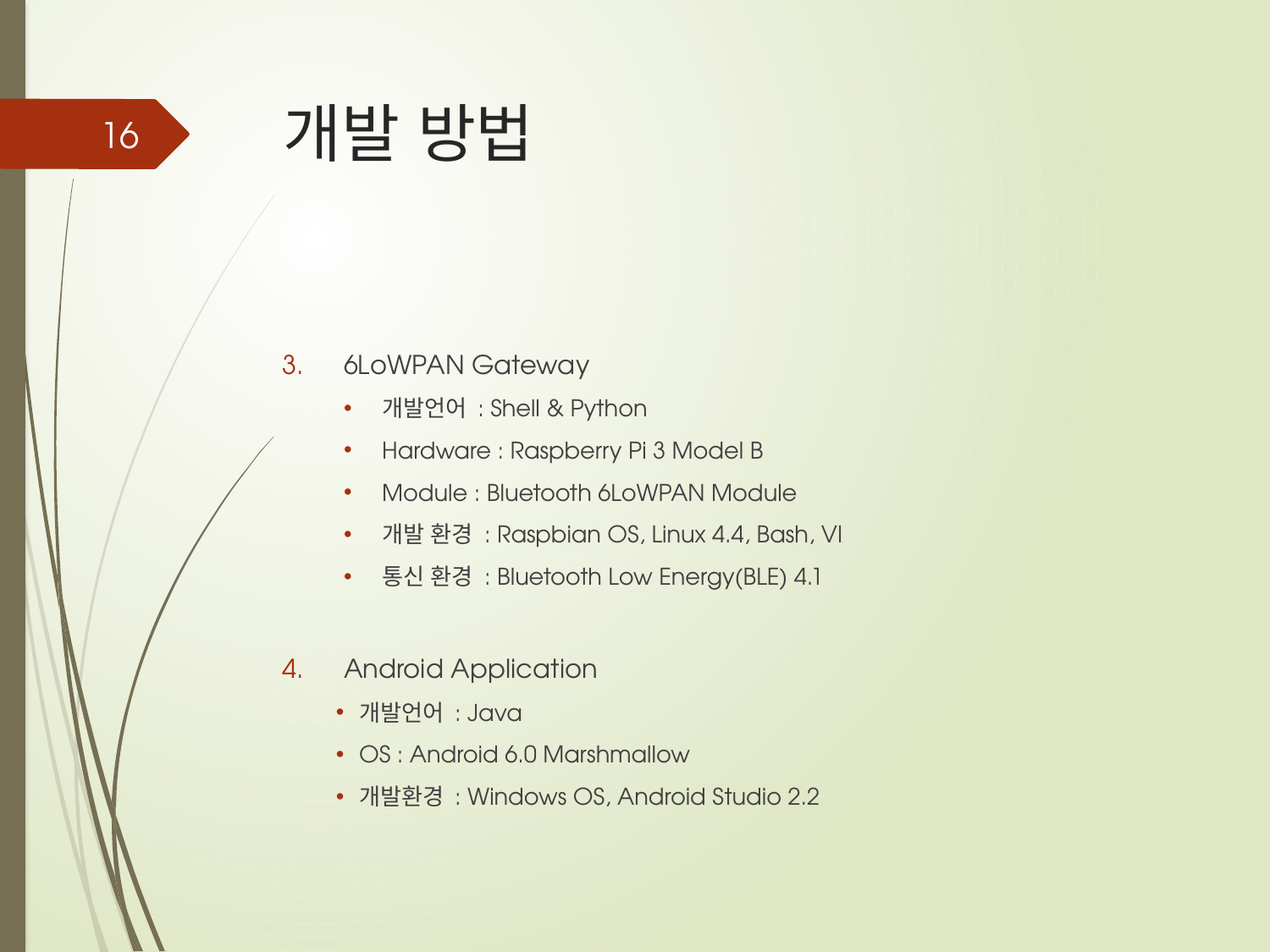

# 개발 방법
16

6LoWPAN Gateway
개발언어 : Shell & Python
Hardware : Raspberry Pi 3 Model B
Module : Bluetooth 6LoWPAN Module
개발 환경 : Raspbian OS, Linux 4.4, Bash, VI
통신 환경 : Bluetooth Low Energy(BLE) 4.1

Android Application
개발언어 : Java
OS : Android 6.0 Marshmallow
개발환경 : Windows OS, Android Studio 2.2